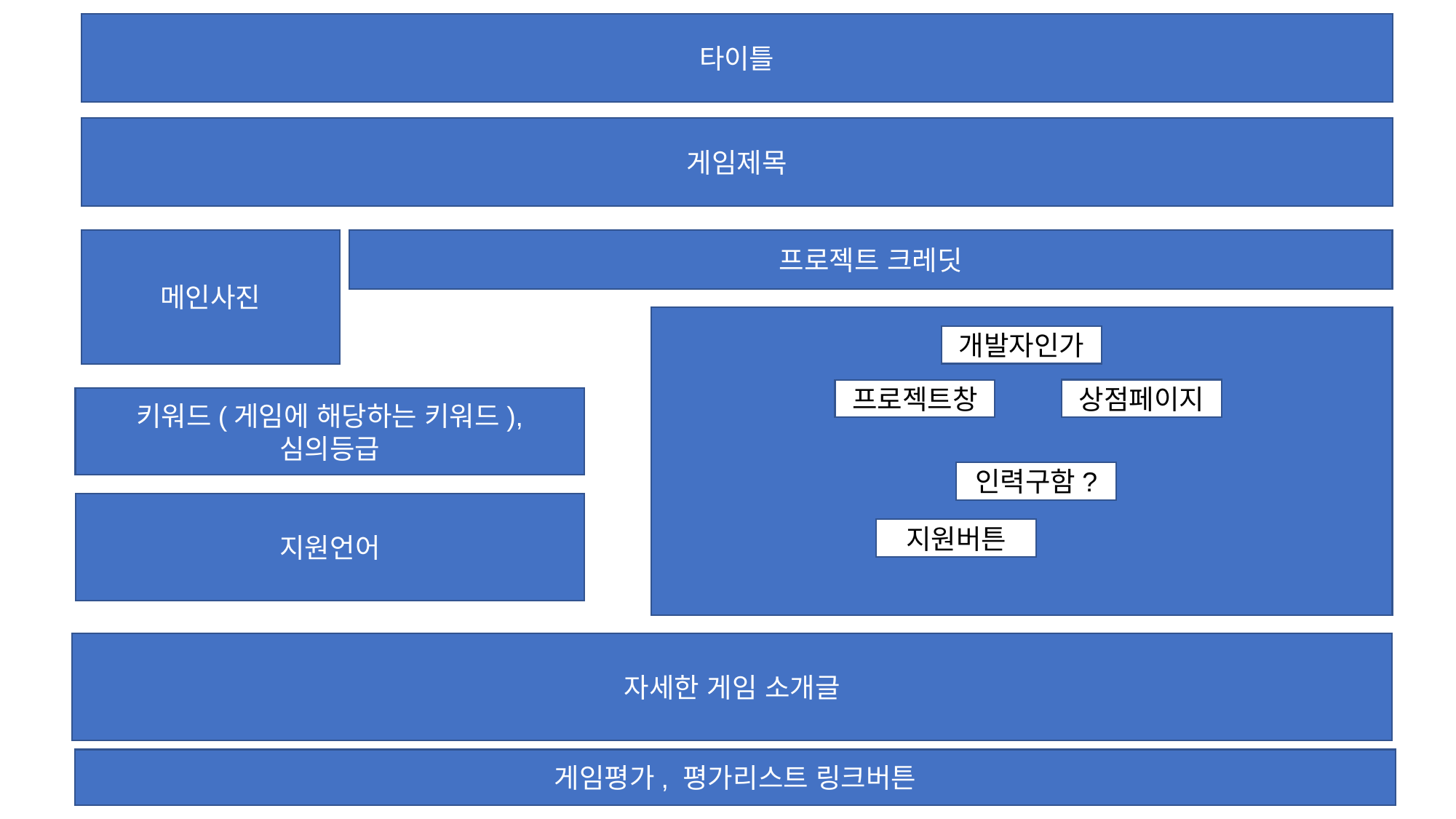

타이틀
게임제목
메인사진
프로젝트 크레딧

개발자인가
상점페이지
프로젝트창
키워드(게임에 해당하는 키워드), 심의등급
인력구함?
지원언어
지원버튼
자세한 게임 소개글
게임평가, 평가리스트 링크버튼